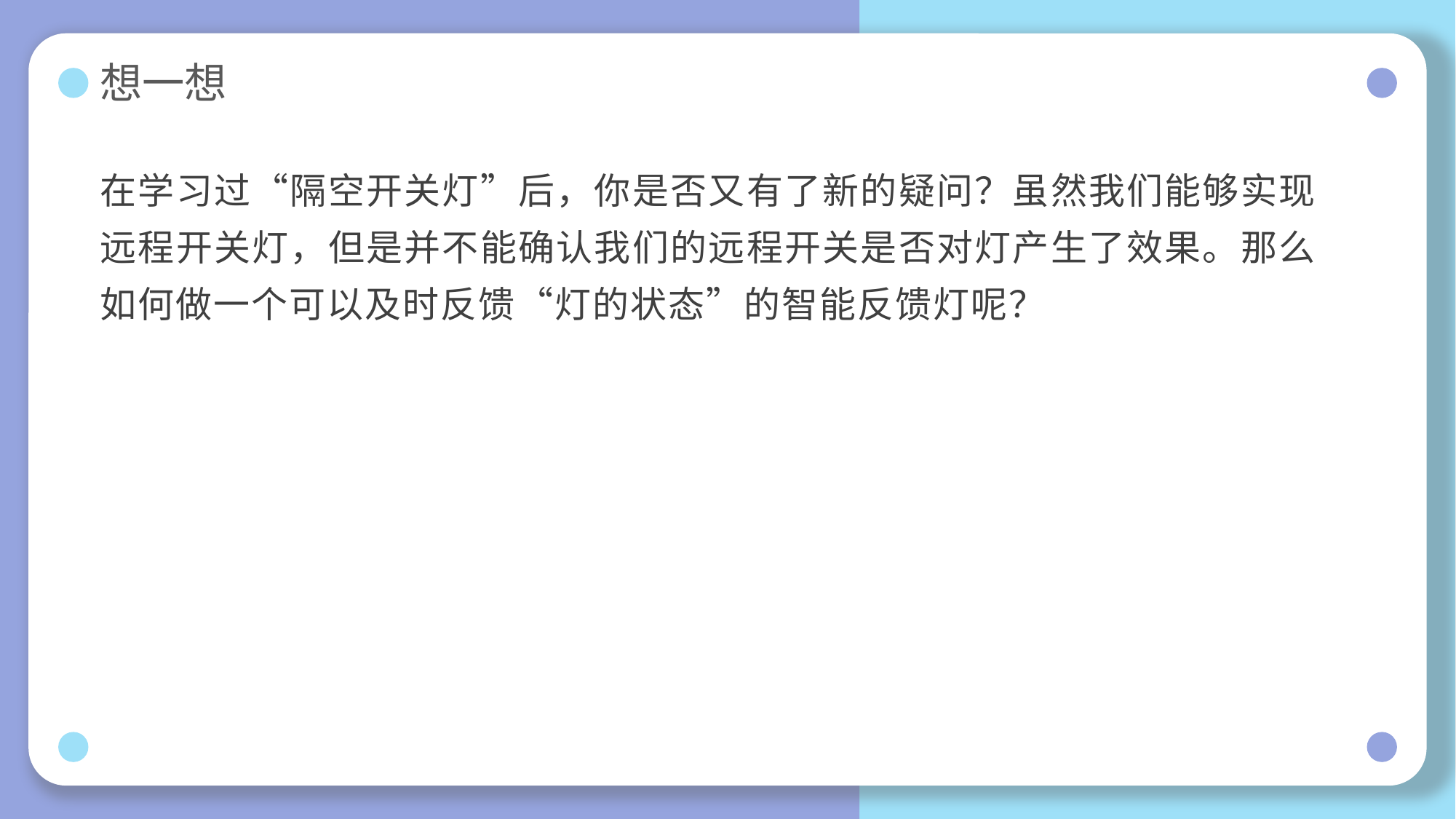

# 想一想
在学习过“隔空开关灯”后，你是否又有了新的疑问？虽然我们能够实现远程开关灯，但是并不能确认我们的远程开关是否对灯产生了效果。那么如何做一个可以及时反馈“灯的状态”的智能反馈灯呢？